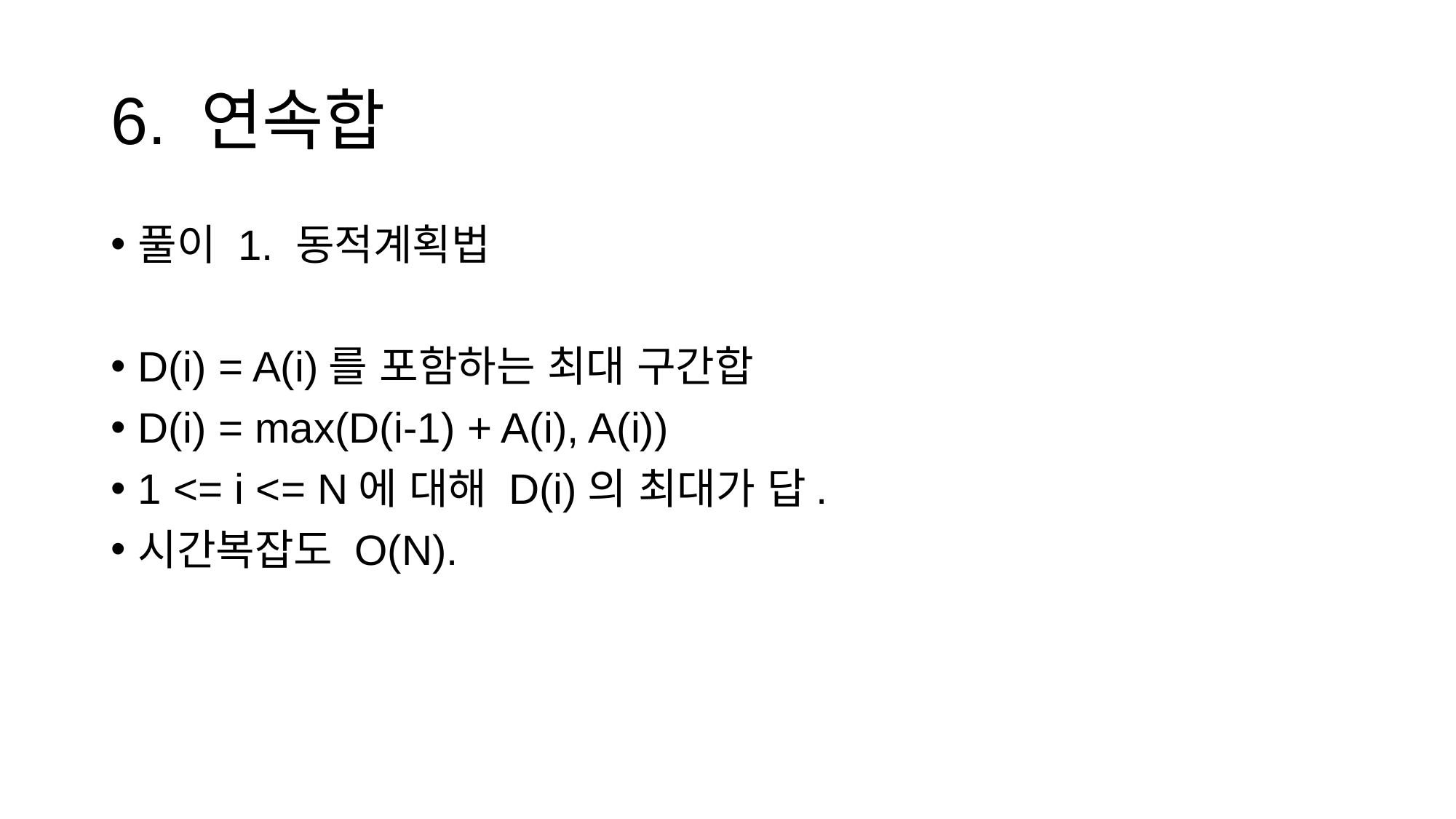

# 6. 연속합
풀이 1. 동적계획법

D(i) = A(i)를 포함하는 최대 구간합
D(i) = max(D(i-1) + A(i), A(i))
1 <= i <= N에 대해 D(i)의 최대가 답.
시간복잡도 O(N).